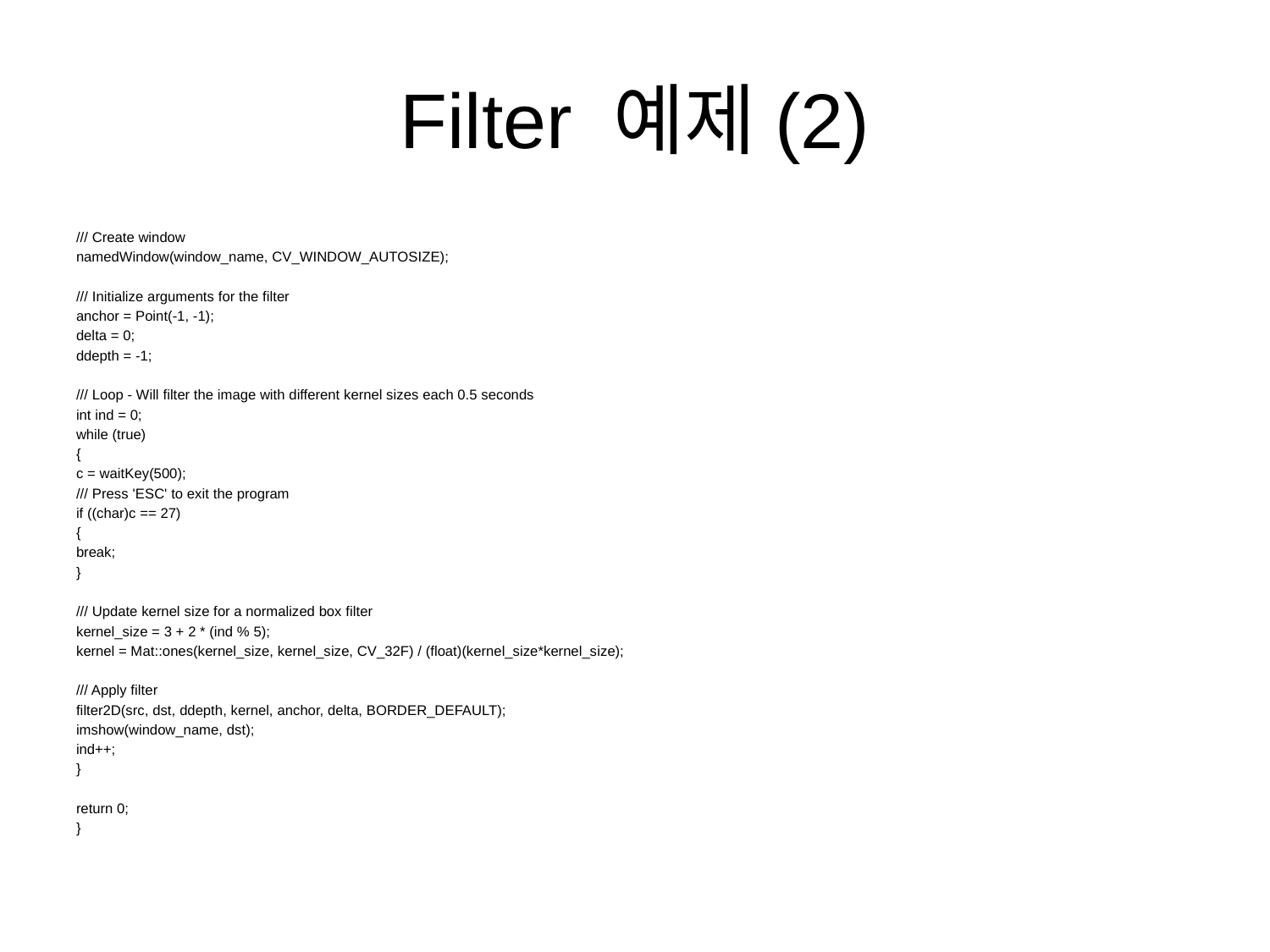

# Filter 예제(2)
/// Create window
namedWindow(window_name, CV_WINDOW_AUTOSIZE);

/// Initialize arguments for the filter
anchor = Point(-1, -1);
delta = 0;
ddepth = -1;

/// Loop - Will filter the image with different kernel sizes each 0.5 seconds
int ind = 0;
while (true)
{
c = waitKey(500);
/// Press 'ESC' to exit the program
if ((char)c == 27)
{
break;
}

/// Update kernel size for a normalized box filter
kernel_size = 3 + 2 * (ind % 5);
kernel = Mat::ones(kernel_size, kernel_size, CV_32F) / (float)(kernel_size*kernel_size);

/// Apply filter
filter2D(src, dst, ddepth, kernel, anchor, delta, BORDER_DEFAULT);
imshow(window_name, dst);
ind++;
}

return 0;
}